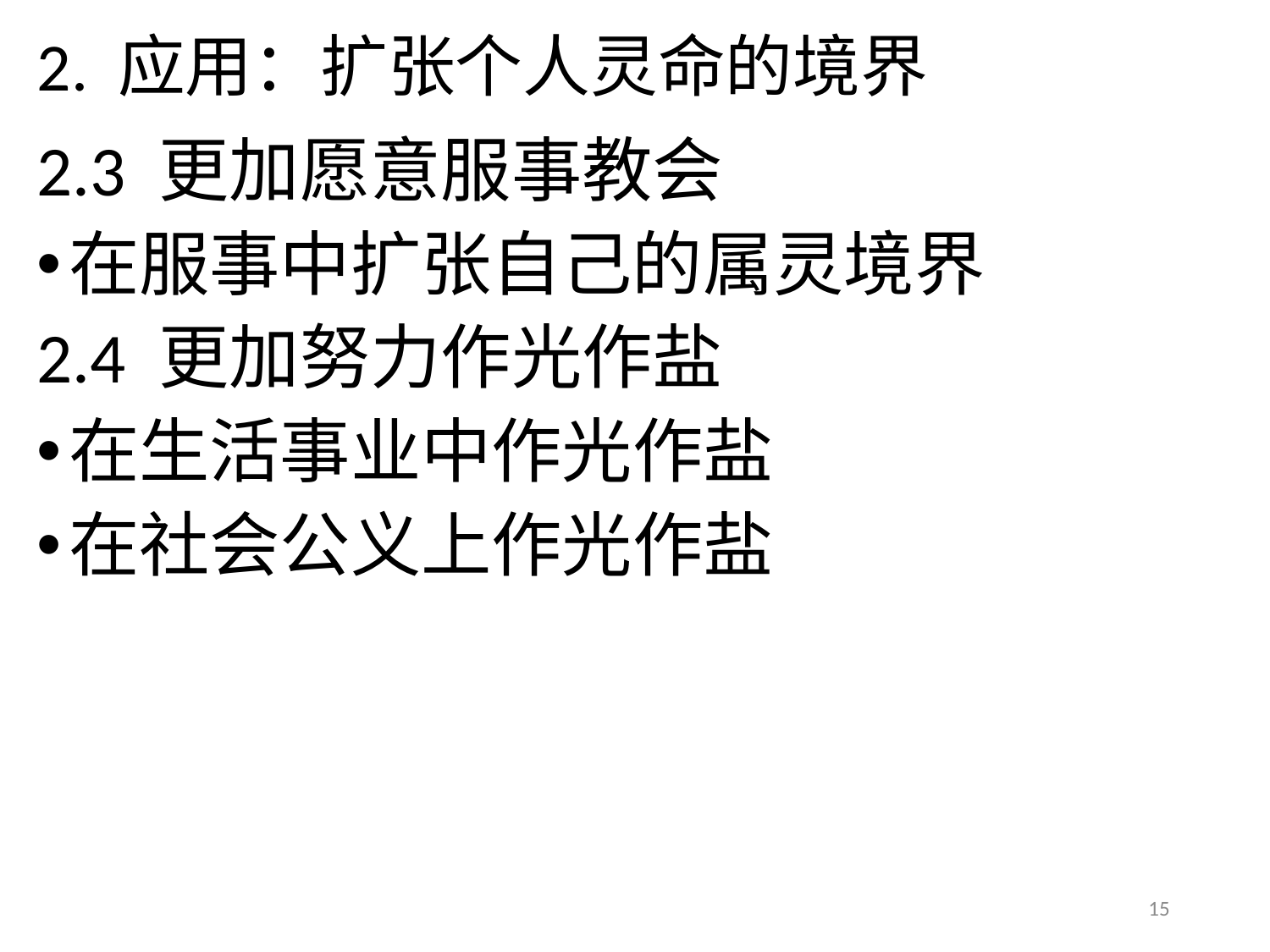

# 2. 应用：扩张个人灵命的境界
2.3 更加愿意服事教会
在服事中扩张自己的属灵境界
2.4 更加努力作光作盐
在生活事业中作光作盐
在社会公义上作光作盐
15